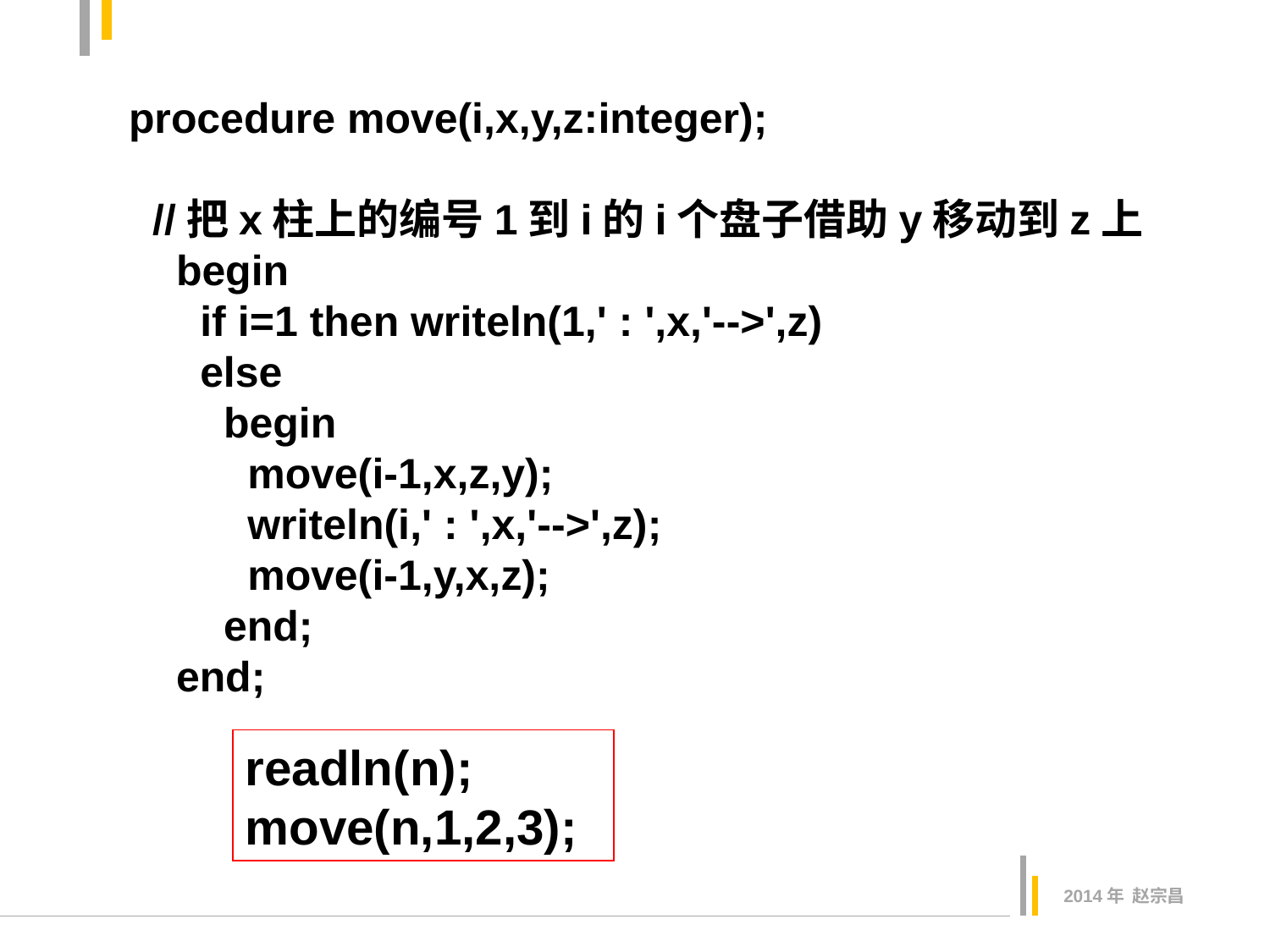

procedure move(i,x,y,z:integer);
  //把x柱上的编号1到i的i个盘子借助y移动到z上
    begin
      if i=1 then writeln(1,' : ',x,'-->',z)
      else
        begin
          move(i-1,x,z,y);
          writeln(i,' : ',x,'-->',z);
          move(i-1,y,x,z);
        end;
    end;
readln(n);
move(n,1,2,3);